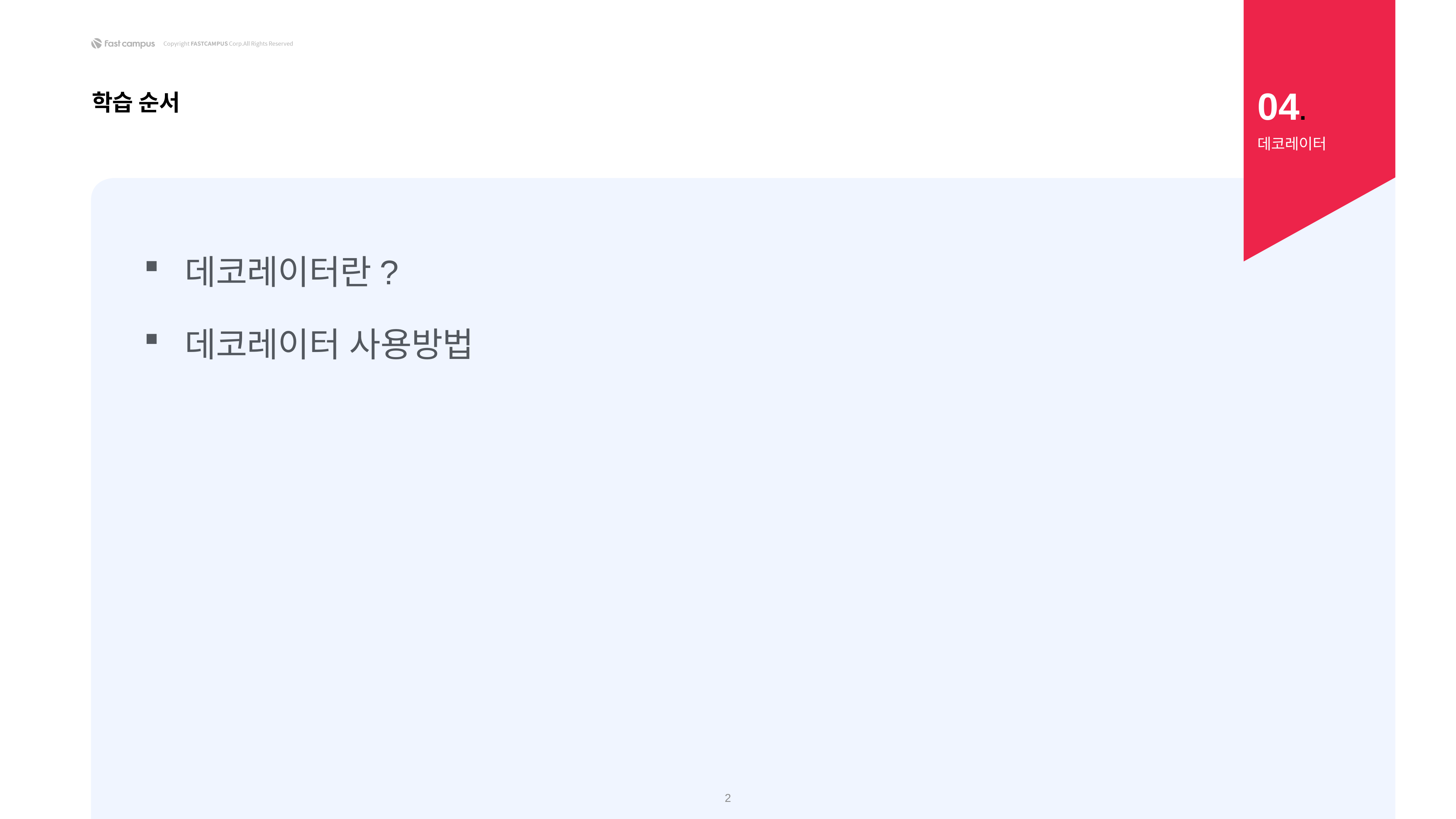

04.
학습 순서
데코레이터
데코레이터란?
데코레이터 사용방법
2